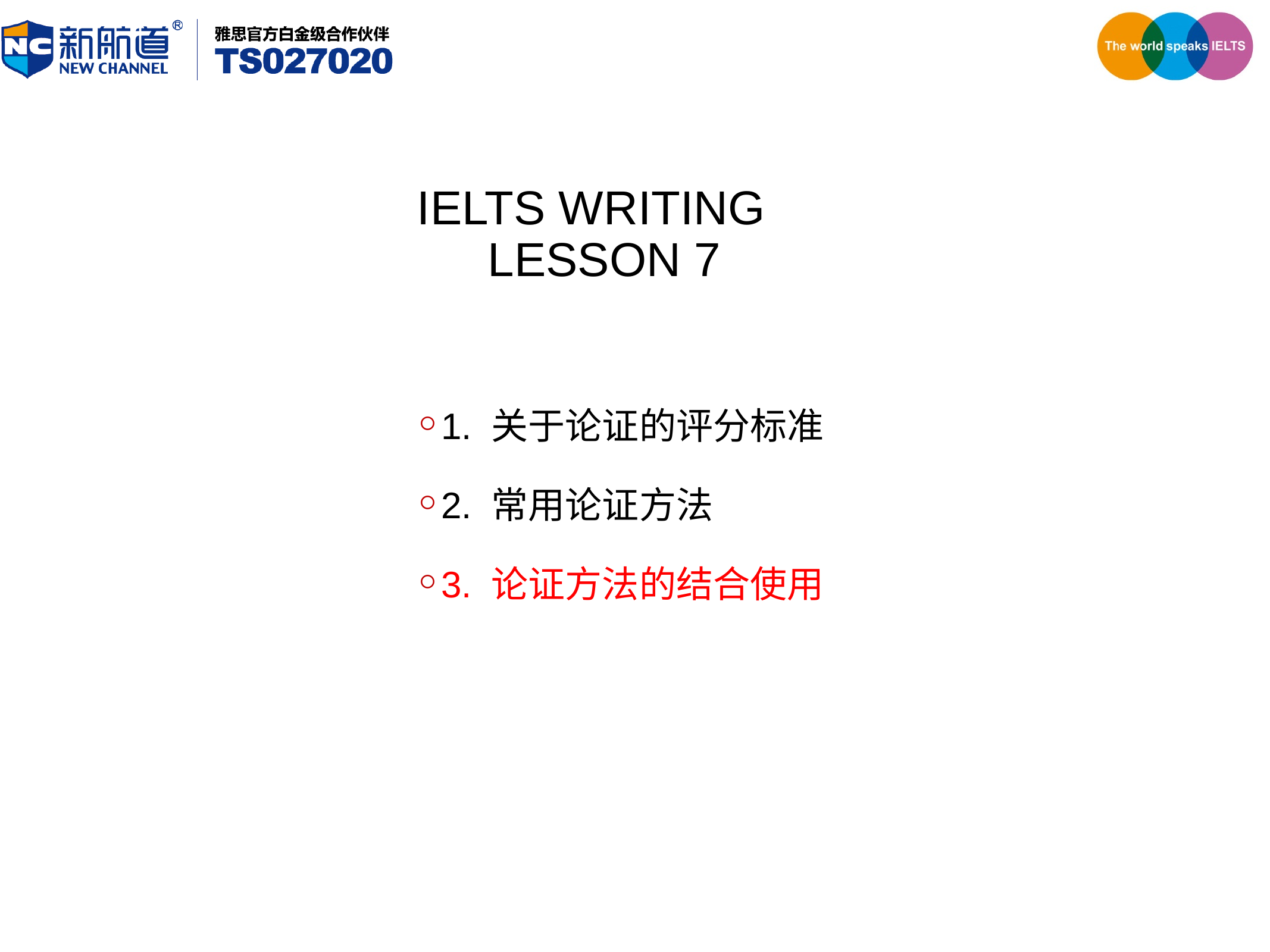

IELTS WRITING
LESSON 7

1. 关于论证的评分标准
2. 常用论证方法
3. 论证方法的结合使用